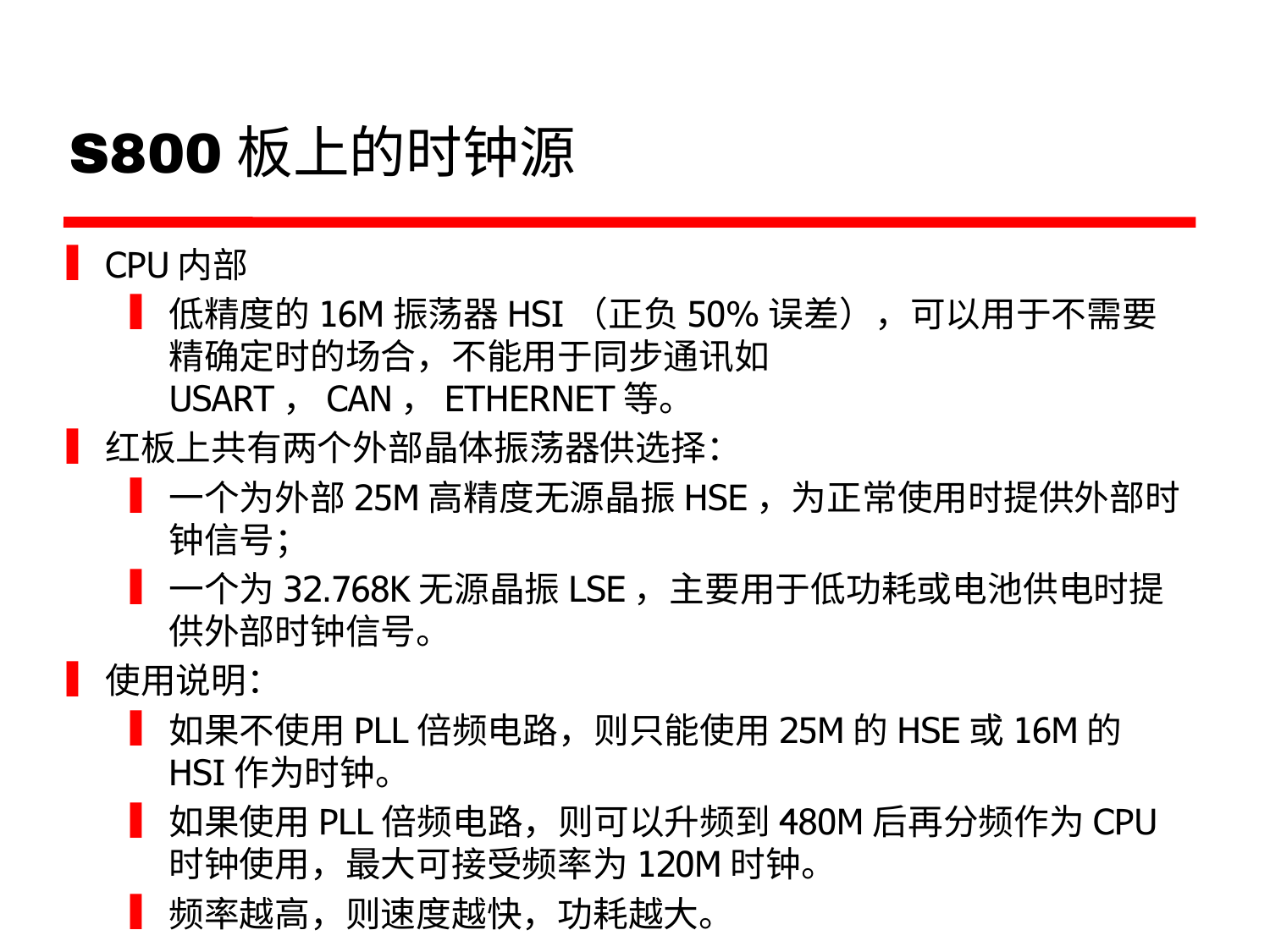

# S800板上的时钟源
CPU内部
低精度的16M振荡器HSI（正负50%误差），可以用于不需要精确定时的场合，不能用于同步通讯如USART，CAN，ETHERNET等。
红板上共有两个外部晶体振荡器供选择：
一个为外部25M高精度无源晶振HSE，为正常使用时提供外部时钟信号；
一个为32.768K无源晶振LSE，主要用于低功耗或电池供电时提供外部时钟信号。
使用说明：
如果不使用PLL倍频电路，则只能使用25M的HSE或16M的HSI作为时钟。
如果使用PLL倍频电路，则可以升频到480M后再分频作为CPU时钟使用，最大可接受频率为120M时钟。
频率越高，则速度越快，功耗越大。